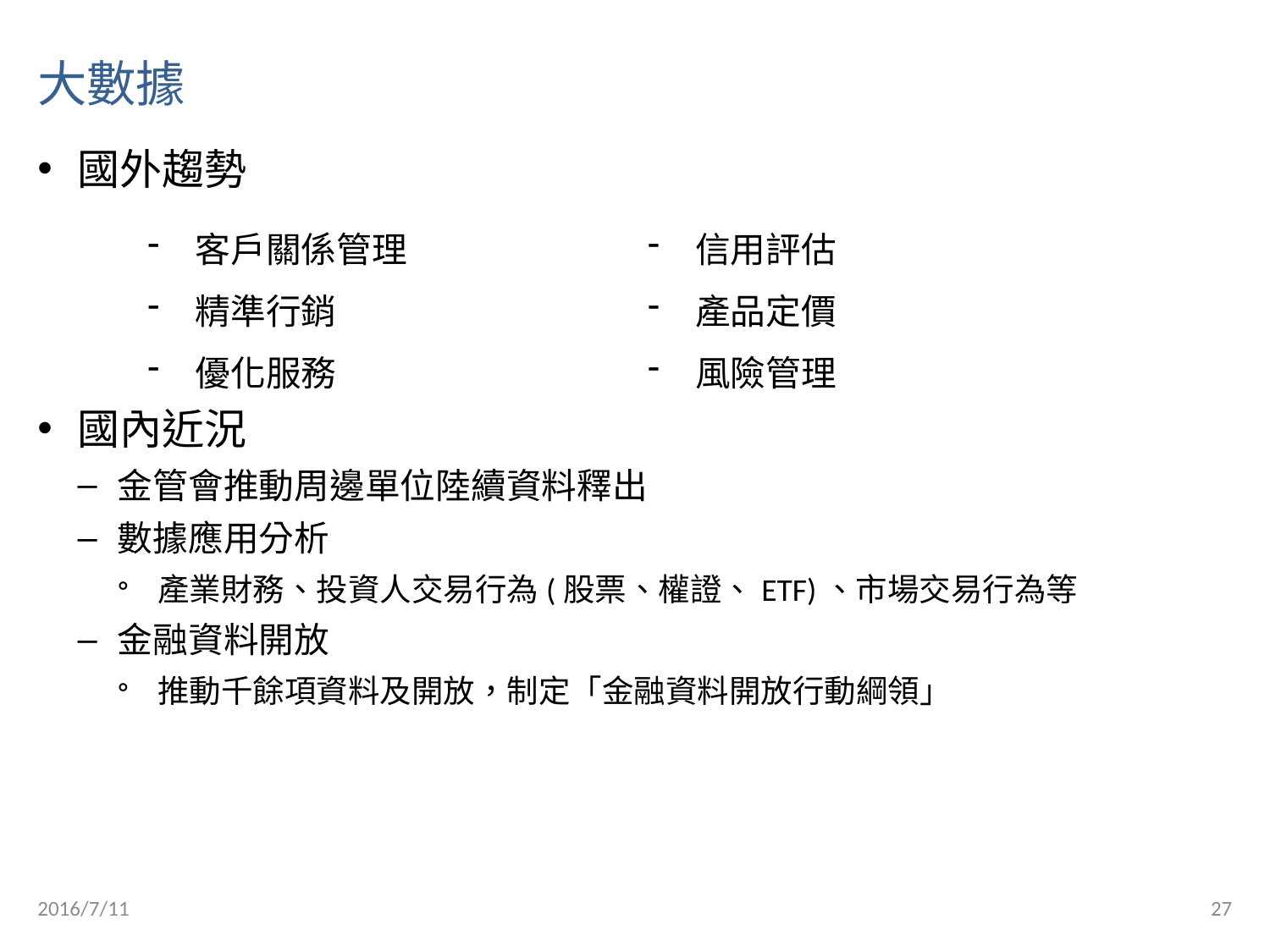

# 大數據
國外趨勢

國內近況
金管會推動周邊單位陸續資料釋出
數據應用分析
產業財務、投資人交易行為(股票、權證、ETF)、市場交易行為等
金融資料開放
推動千餘項資料及開放，制定「金融資料開放行動綱領」
| 客戶關係管理 精準行銷 優化服務 | 信用評估 產品定價 風險管理 |
| --- | --- |
2016/7/11
27